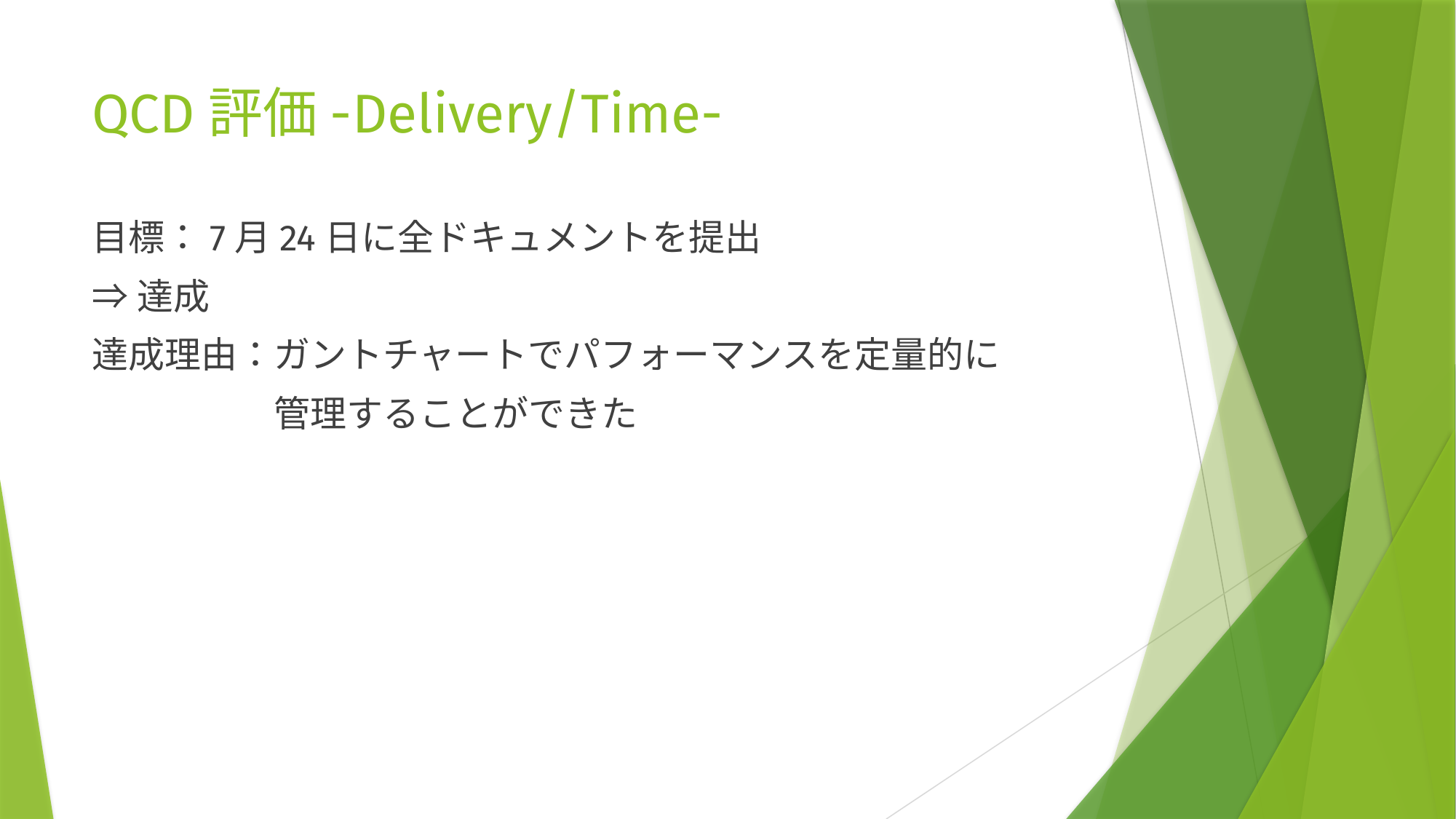

# QCD評価-Delivery/Time-
目標：7月24日に全ドキュメントを提出
⇒達成
達成理由：ガントチャートでパフォーマンスを定量的に
　　　　　管理することができた